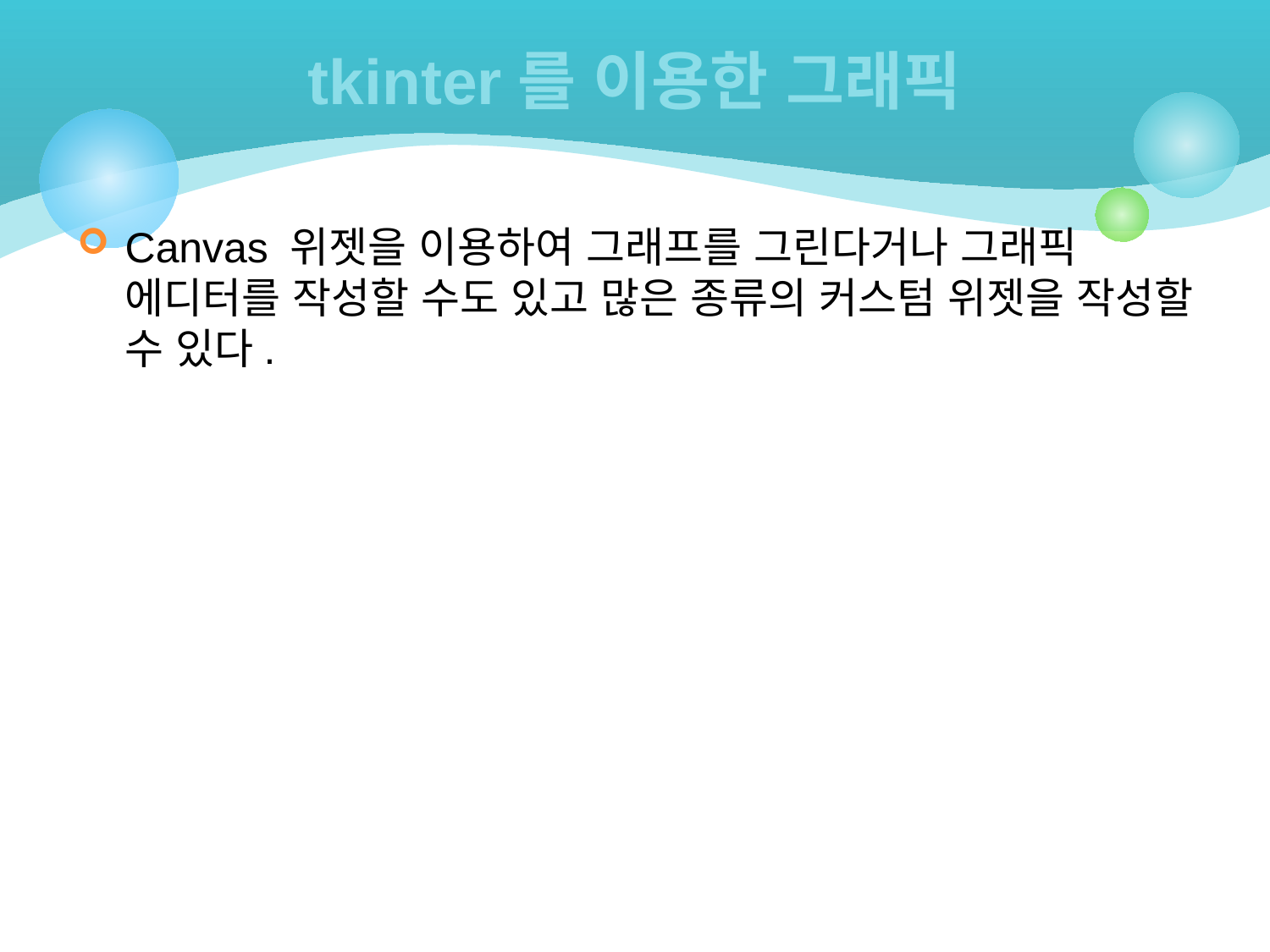

# tkinter를 이용한 그래픽
Canvas 위젯을 이용하여 그래프를 그린다거나 그래픽 에디터를 작성할 수도 있고 많은 종류의 커스텀 위젯을 작성할 수 있다.